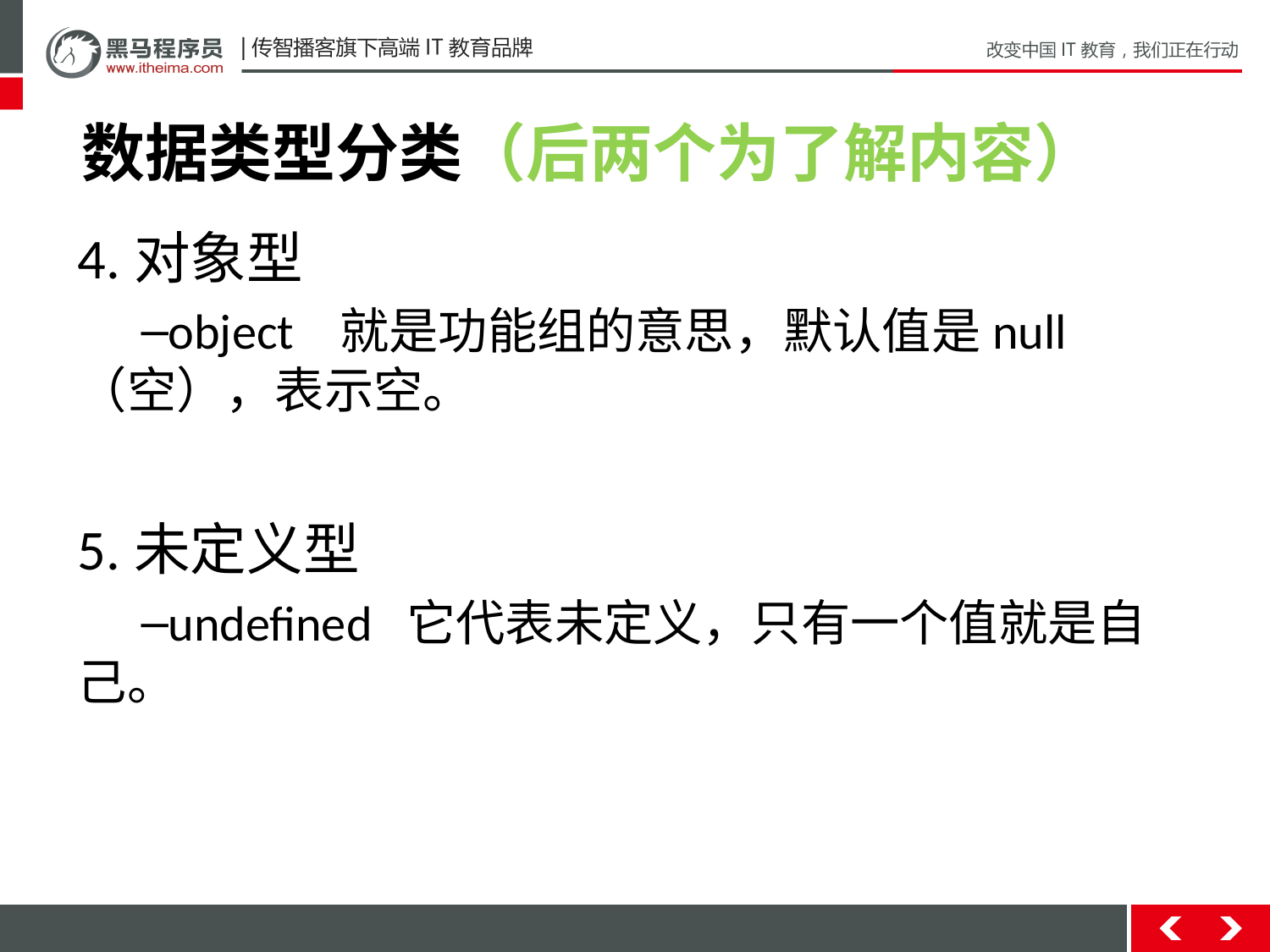

# 数据类型分类（后两个为了解内容）
4.对象型
object   就是功能组的意思，默认值是null（空），表示空。

5.未定义型
undefined  它代表未定义，只有一个值就是自己。